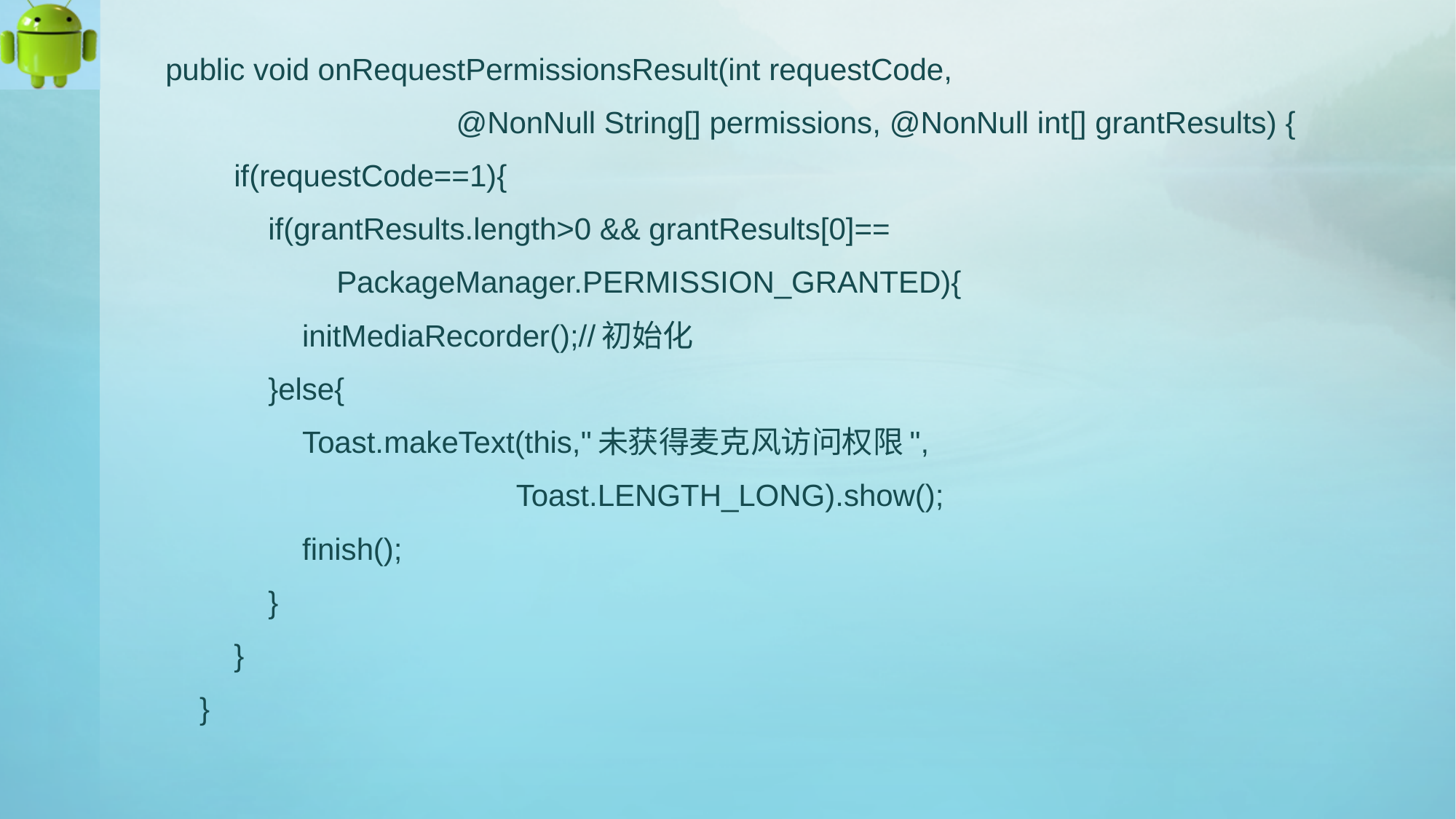

public void onRequestPermissionsResult(int requestCode,
                                  @NonNull String[] permissions, @NonNull int[] grantResults) {
        if(requestCode==1){
            if(grantResults.length>0 && grantResults[0]==
                    PackageManager.PERMISSION_GRANTED){
                initMediaRecorder();//初始化
            }else{
                Toast.makeText(this,"未获得麦克风访问权限",
                                         Toast.LENGTH_LONG).show();
                finish();
            }
        }
    }